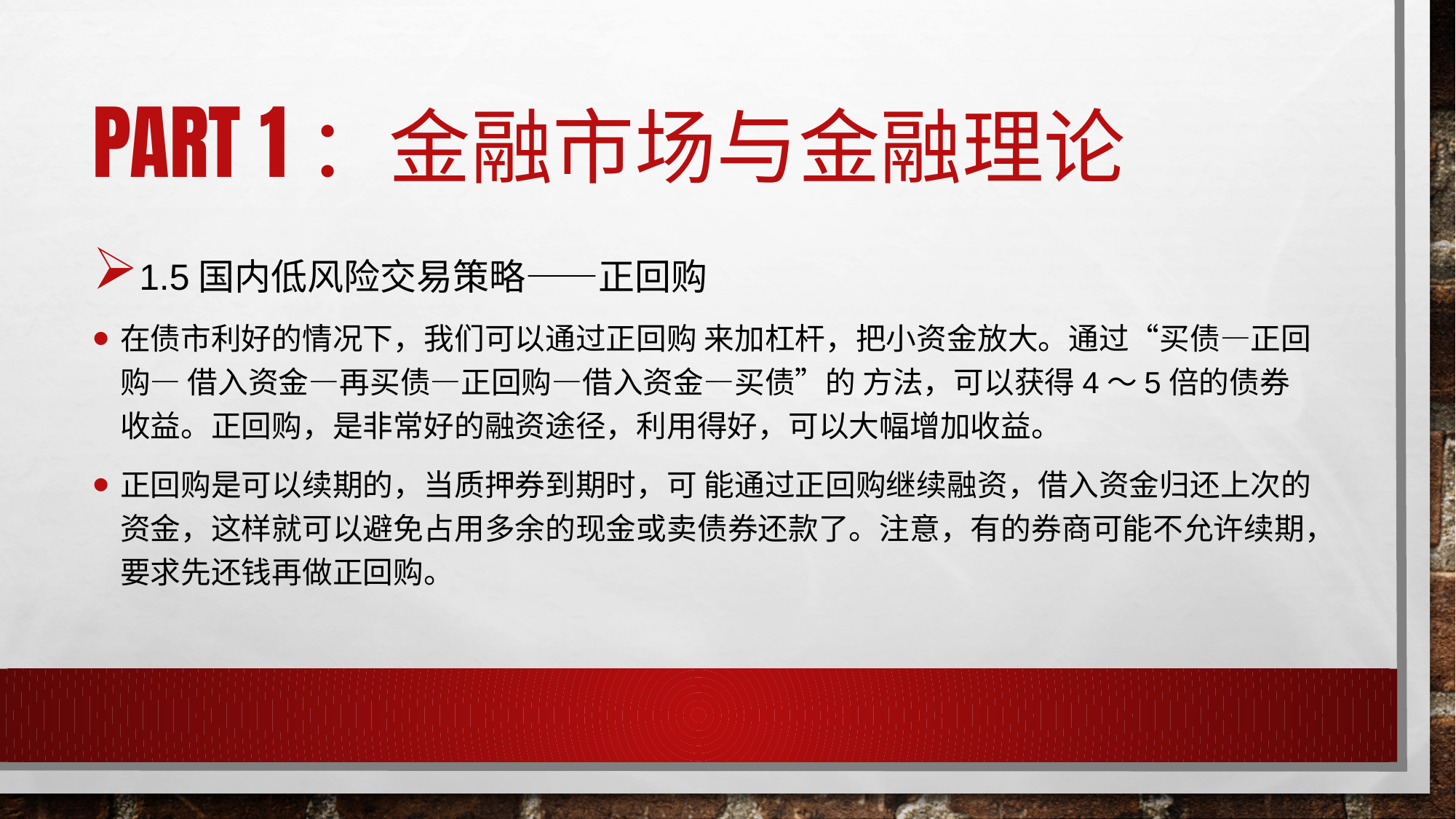

# Part 1：金融市场与金融理论
1.5国内低风险交易策略——正回购
在债市利好的情况下，我们可以通过正回购 来加杠杆，把小资金放大。通过“买债—正回购— 借入资金—再买债—正回购—借入资金—买债”的 ⽅法，可以获得4〜5倍的债券收益。正回购，是非常好的融资途径，利用得好，可以大幅增加收益。
正回购是可以续期的，当质押券到期时，可 能通过正回购继续融资，借入资金归还上次的资金，这样就可以避免占用多余的现金或卖债券还款了。注意，有的券商可能不允许续期，要求先还钱再做正回购。